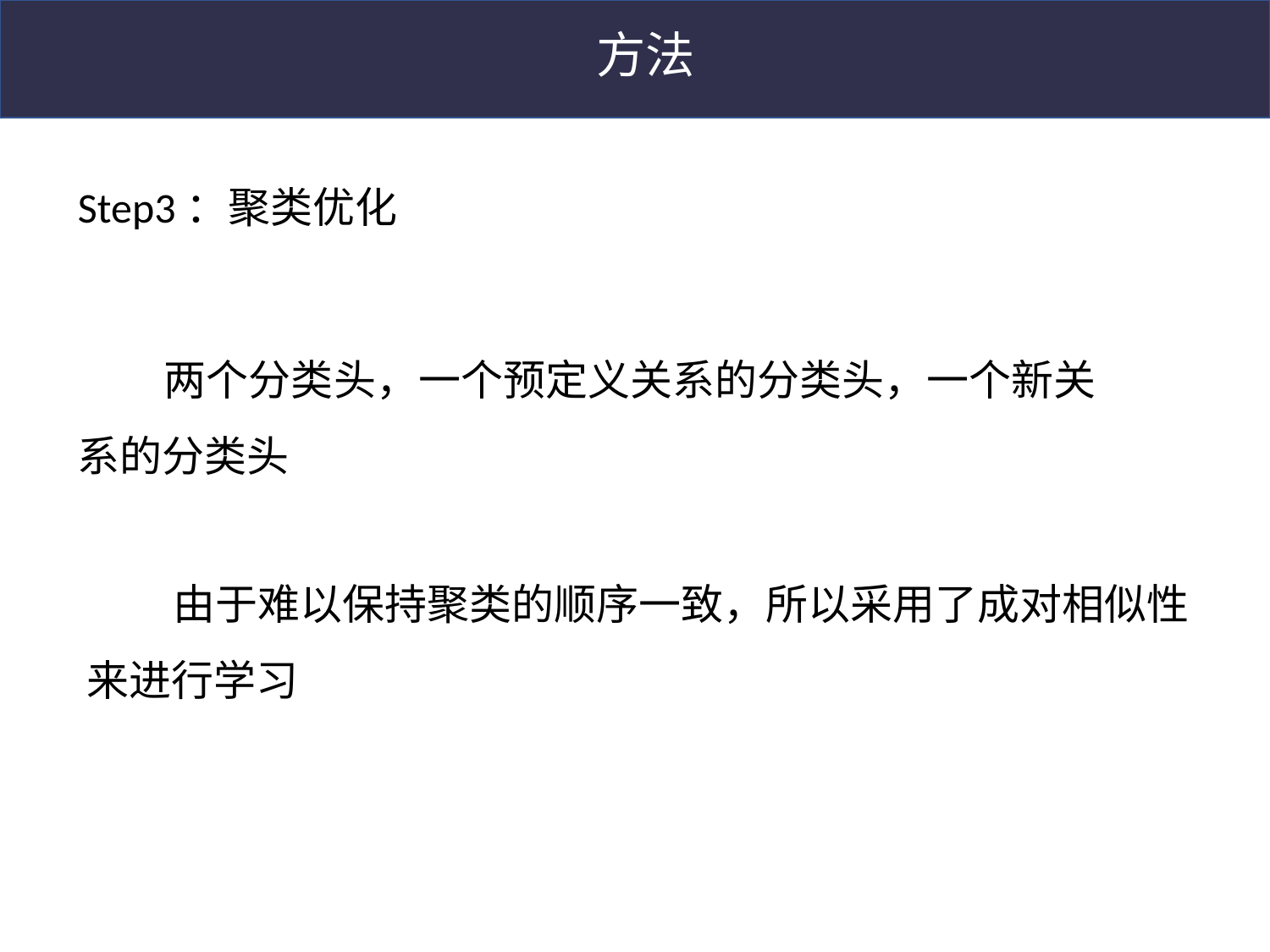

方法
Step3：聚类优化
        两个分类头，一个预定义关系的分类头，一个新关系的分类头
        由于难以保持聚类的顺序一致，所以采用了成对相似性来进行学习